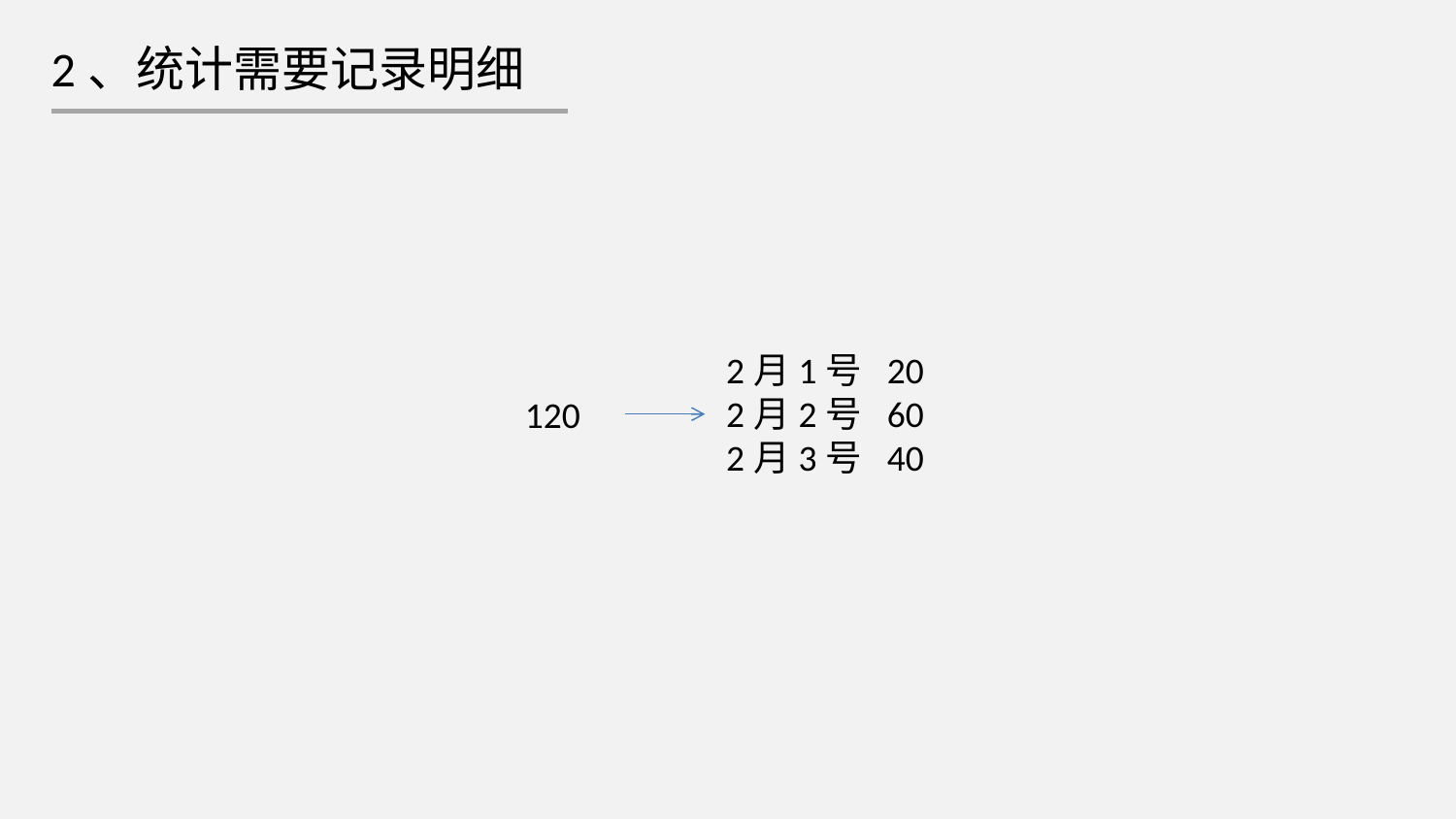

2、统计需要记录明细
2月1号  20
2月2号  60
2月3号  40
120